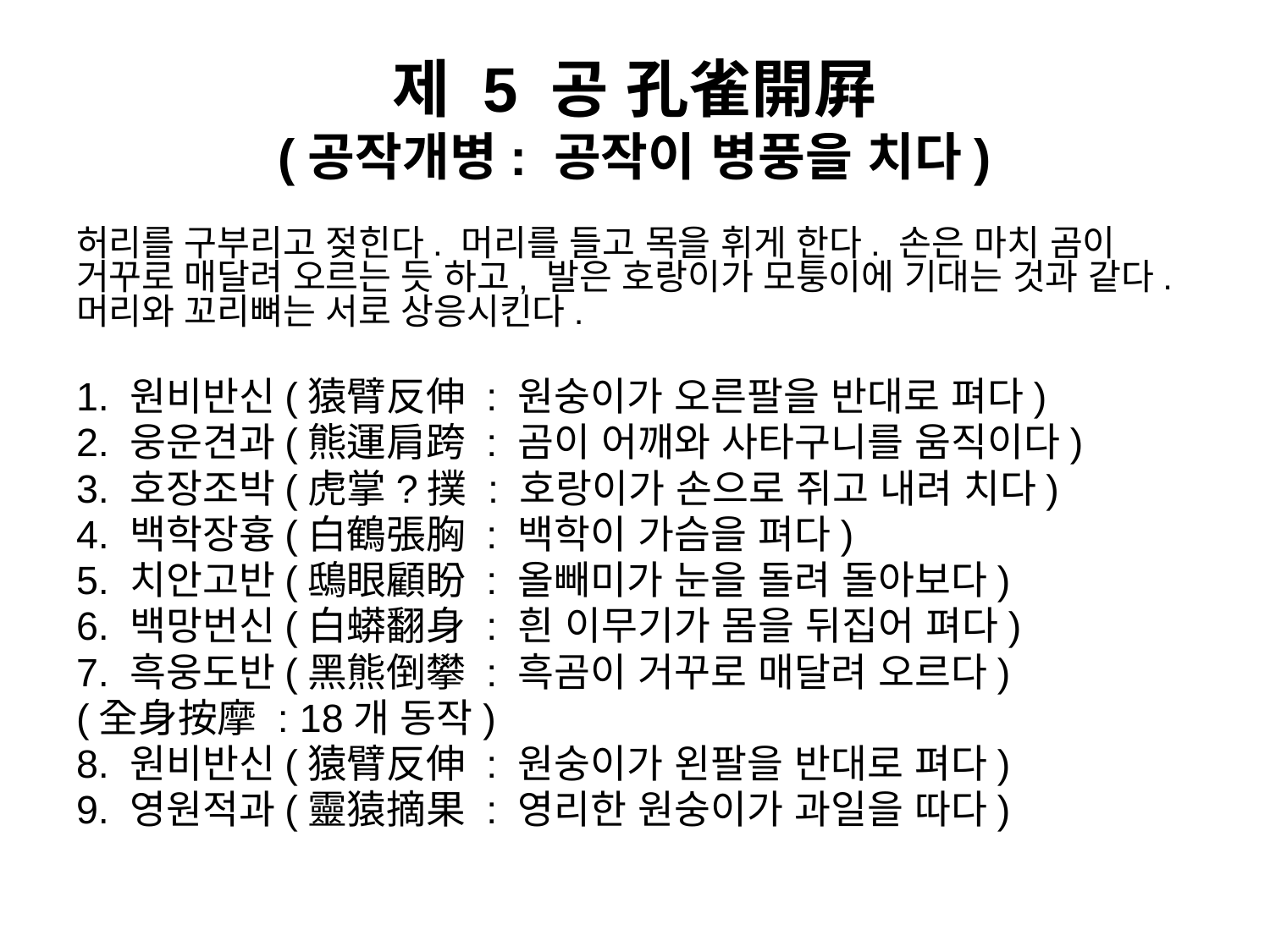

# 제 5 공 孔雀開屛 (공작개병: 공작이 병풍을 치다)
허리를 구부리고 젖힌다. 머리를 들고 목을 휘게 한다. 손은 마치 곰이 거꾸로 매달려 오르는 듯 하고, 발은 호랑이가 모퉁이에 기대는 것과 같다. 머리와 꼬리뼈는 서로 상응시킨다.

1. 원비반신(猿臂反伸 : 원숭이가 오른팔을 반대로 펴다)
2. 웅운견과(熊運肩跨 : 곰이 어깨와 사타구니를 움직이다)
3. 호장조박(虎掌?撲 : 호랑이가 손으로 쥐고 내려 치다)
4. 백학장흉(白鶴張胸 : 백학이 가슴을 펴다)
5. 치안고반(鴟眼顧盼 : 올빼미가 눈을 돌려 돌아보다)
6. 백망번신(白蟒翻身 : 흰 이무기가 몸을 뒤집어 펴다)
7. 흑웅도반(黑熊倒攀 : 흑곰이 거꾸로 매달려 오르다)
(全身按摩 : 18개 동작)
8. 원비반신(猿臂反伸 : 원숭이가 왼팔을 반대로 펴다)
9. 영원적과(靈猿摘果 : 영리한 원숭이가 과일을 따다)